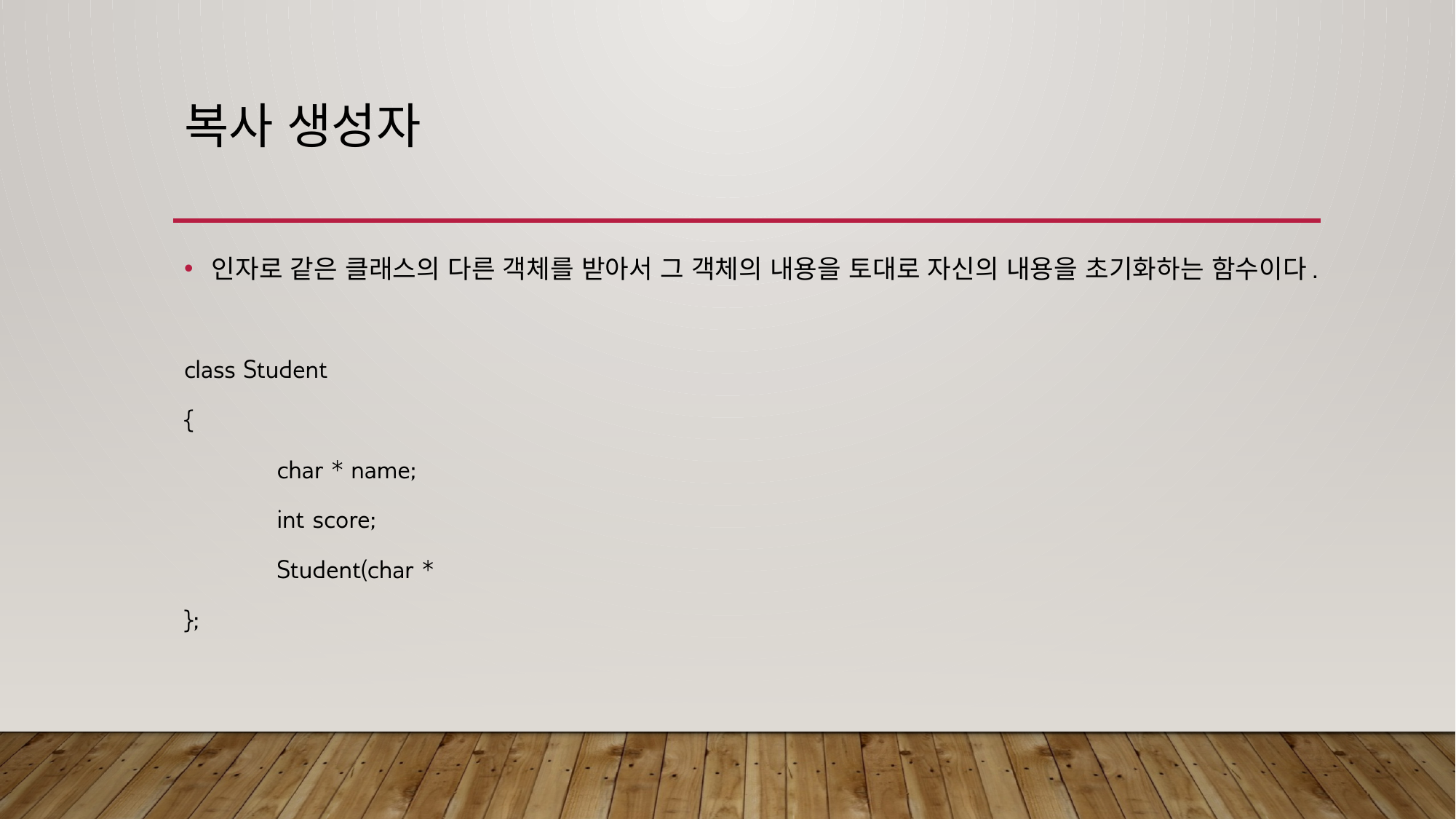

# 복사 생성자
인자로 같은 클래스의 다른 객체를 받아서 그 객체의 내용을 토대로 자신의 내용을 초기화하는 함수이다.

class Student
{
	char * name;
	int score;
	Student(char *
};